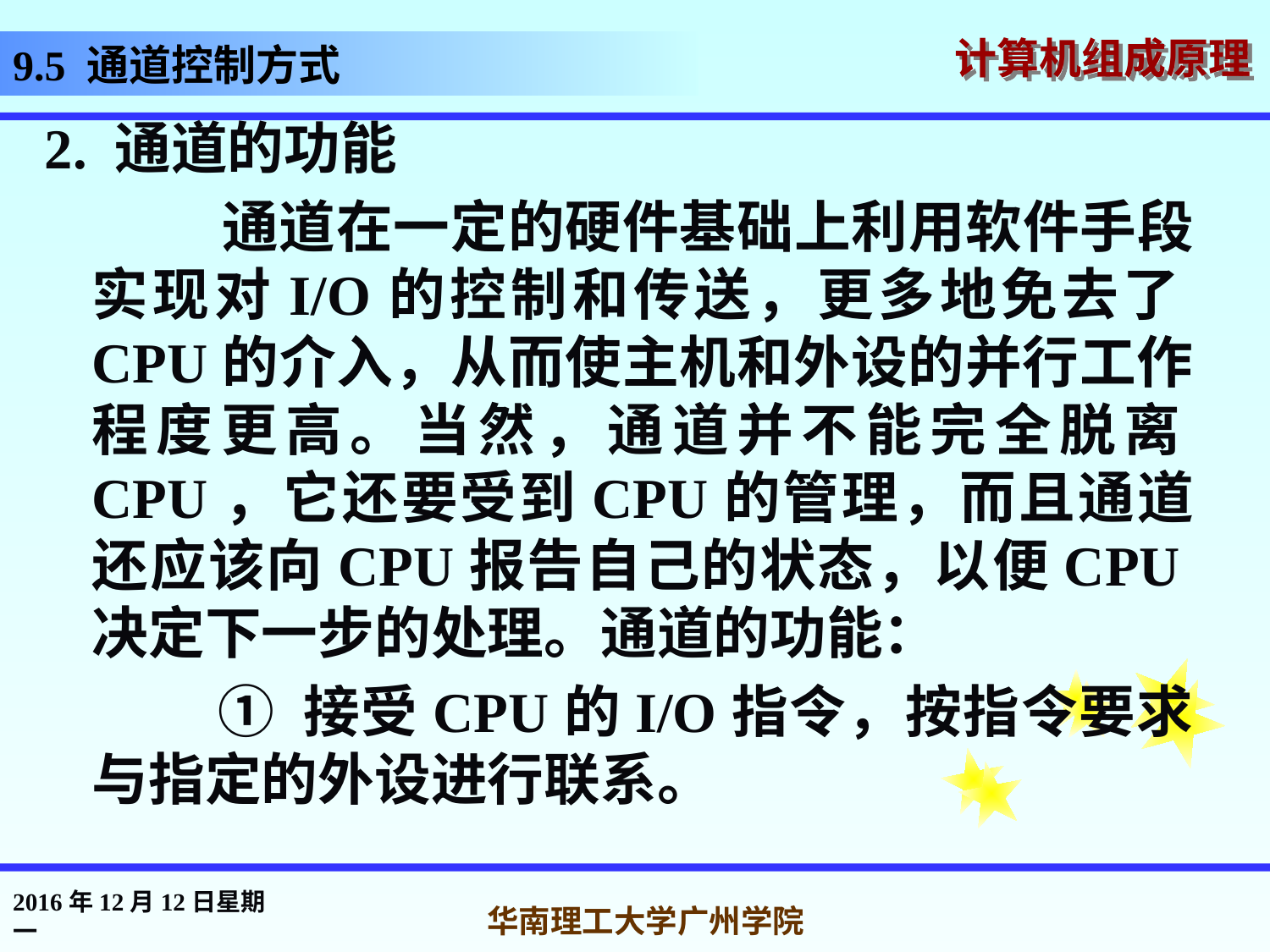

# 9.5 通道控制方式
2. 通道的功能
            通道在一定的硬件基础上利用软件手段实现对I/O的控制和传送，更多地免去了CPU的介入，从而使主机和外设的并行工作程度更高。当然，通道并不能完全脱离CPU，它还要受到CPU的管理，而且通道还应该向CPU报告自己的状态，以便CPU决定下一步的处理。通道的功能：
            ① 接受CPU的I/O指令，按指令要求与指定的外设进行联系。
2016年12月12日星期一
华南理工大学广州学院